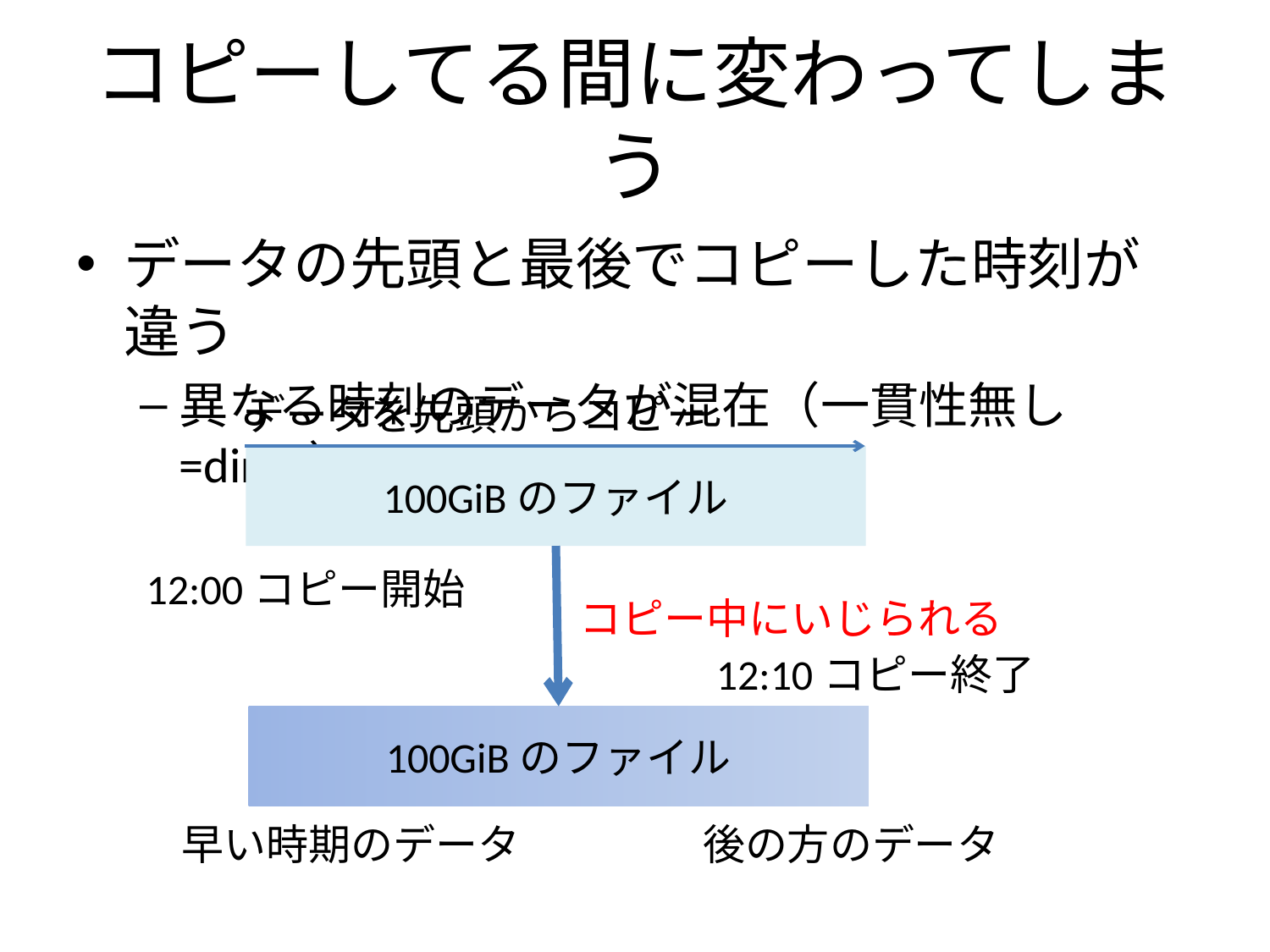

# コピーしてる間に変わってしまう
データの先頭と最後でコピーした時刻が違う
異なる時刻のデータが混在（一貫性無し=dirty）
データを先頭からコピー
100GiBのファイル
12:00コピー開始
コピー中にいじられる
12:10コピー終了
100GiBのファイル
早い時期のデータ
後の方のデータ